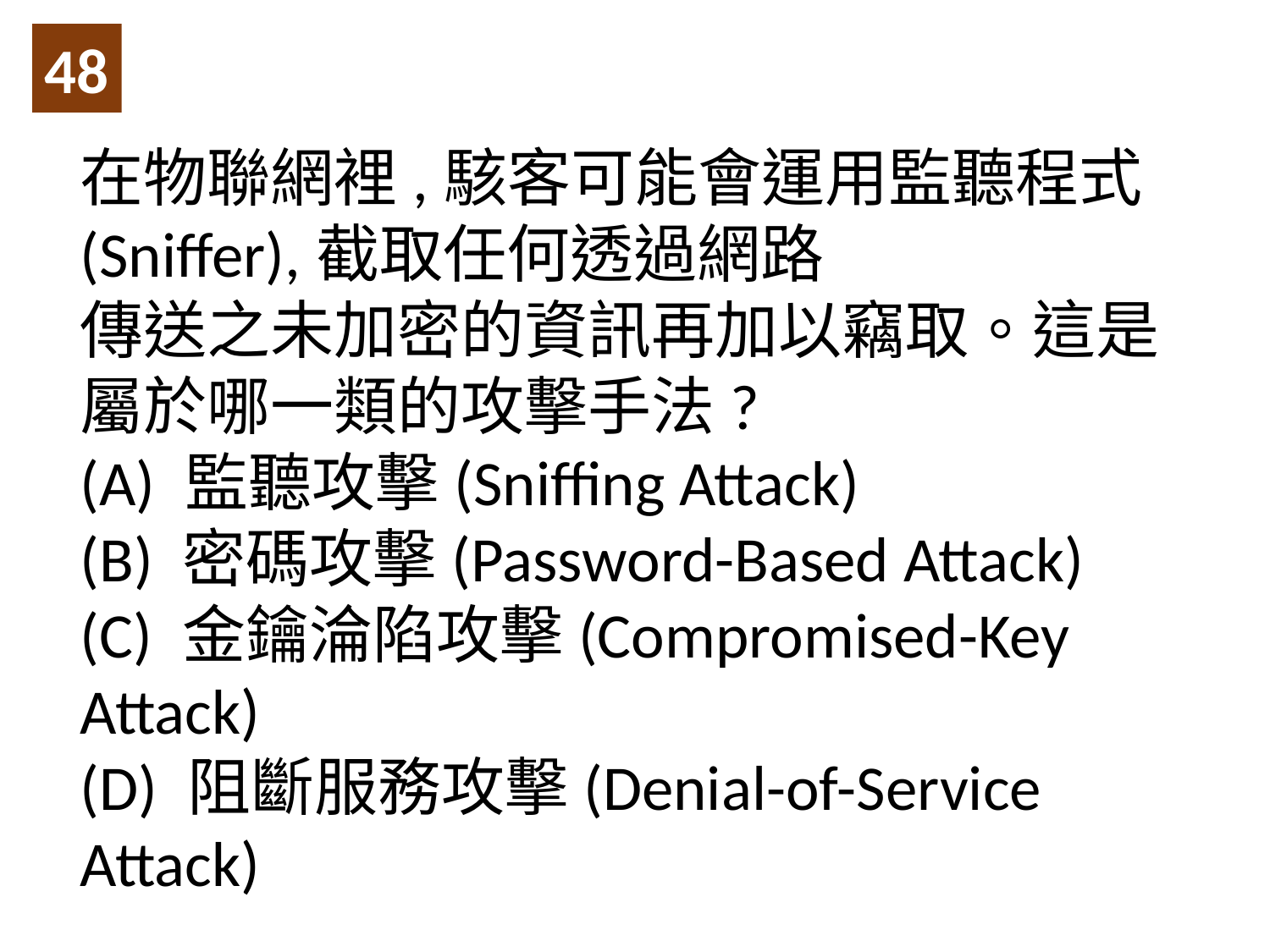

48
在物聯網裡,駭客可能會運用監聽程式(Sniffer),截取任何透過網路
傳送之未加密的資訊再加以竊取。這是屬於哪一類的攻擊手法?
(A) 監聽攻擊(Sniffing Attack)
(B) 密碼攻擊(Password-Based Attack)
(C) 金鑰淪陷攻擊(Compromised-Key Attack)
(D) 阻斷服務攻擊(Denial-of-Service Attack)